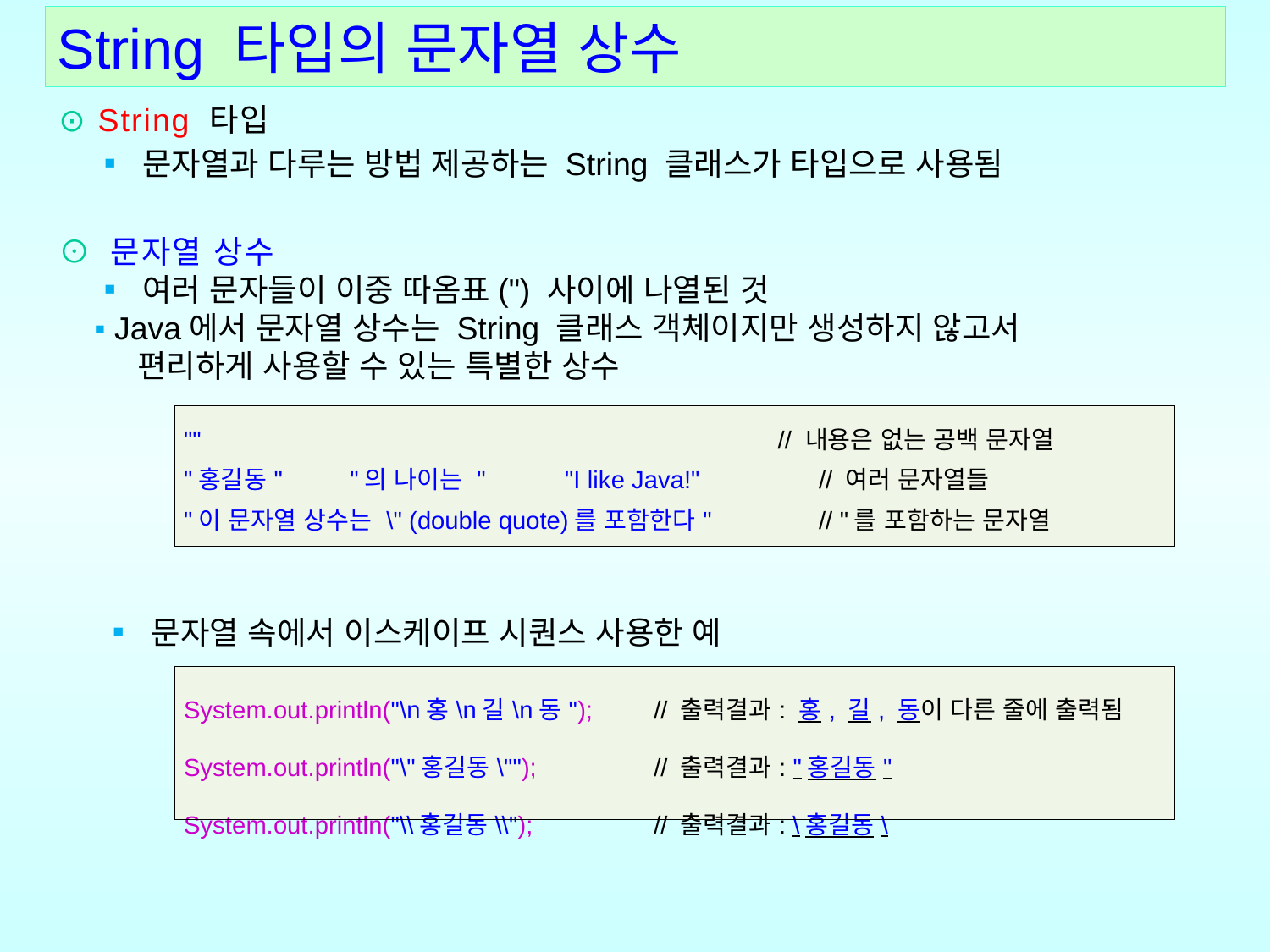

String 타입의 문자열 상수
⊙ String 타입
    ▪ 문자열과 다루는 방법 제공하는 String 클래스가 타입으로 사용됨

⊙ 문자열 상수
    ▪ 여러 문자들이 이중 따옴표(") 사이에 나열된 것
    ▪ Java에서 문자열 상수는 String 클래스 객체이지만 생성하지 않고서
        편리하게 사용할 수 있는 특별한 상수

     ▪ 문자열 속에서 이스케이프 시퀀스 사용한 예
| "" // 내용은 없는 공백 문자열 "홍길동" "의 나이는 " "I like Java!" // 여러 문자열들 "이 문자열 상수는 \" (double quote)를 포함한다" // "를 포함하는 문자열 |
| --- |
| System.out.println("\n홍\n길\n동"); System.out.println("\"홍길동\""); System.out.println("\\홍길동\\"); | // 출력결과: 홍, 길, 동이 다른 줄에 출력됨 // 출력결과: "홍길동" // 출력결과: \홍길동\ |
| --- | --- |